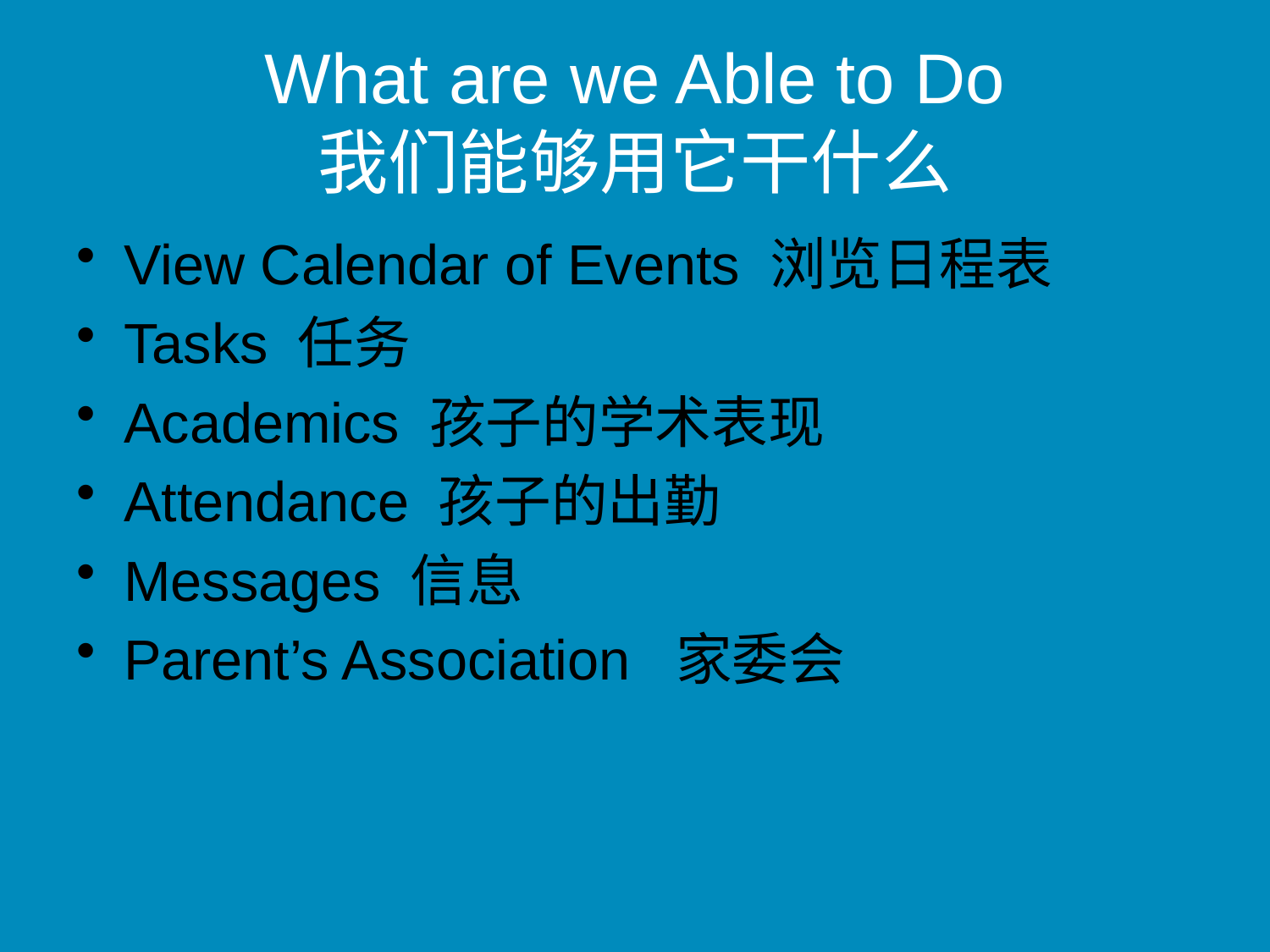

# What are we Able to Do 我们能够用它干什么
View Calendar of Events 浏览日程表
Tasks 任务
Academics 孩子的学术表现
Attendance 孩子的出勤
Messages 信息
Parent’s Association  家委会